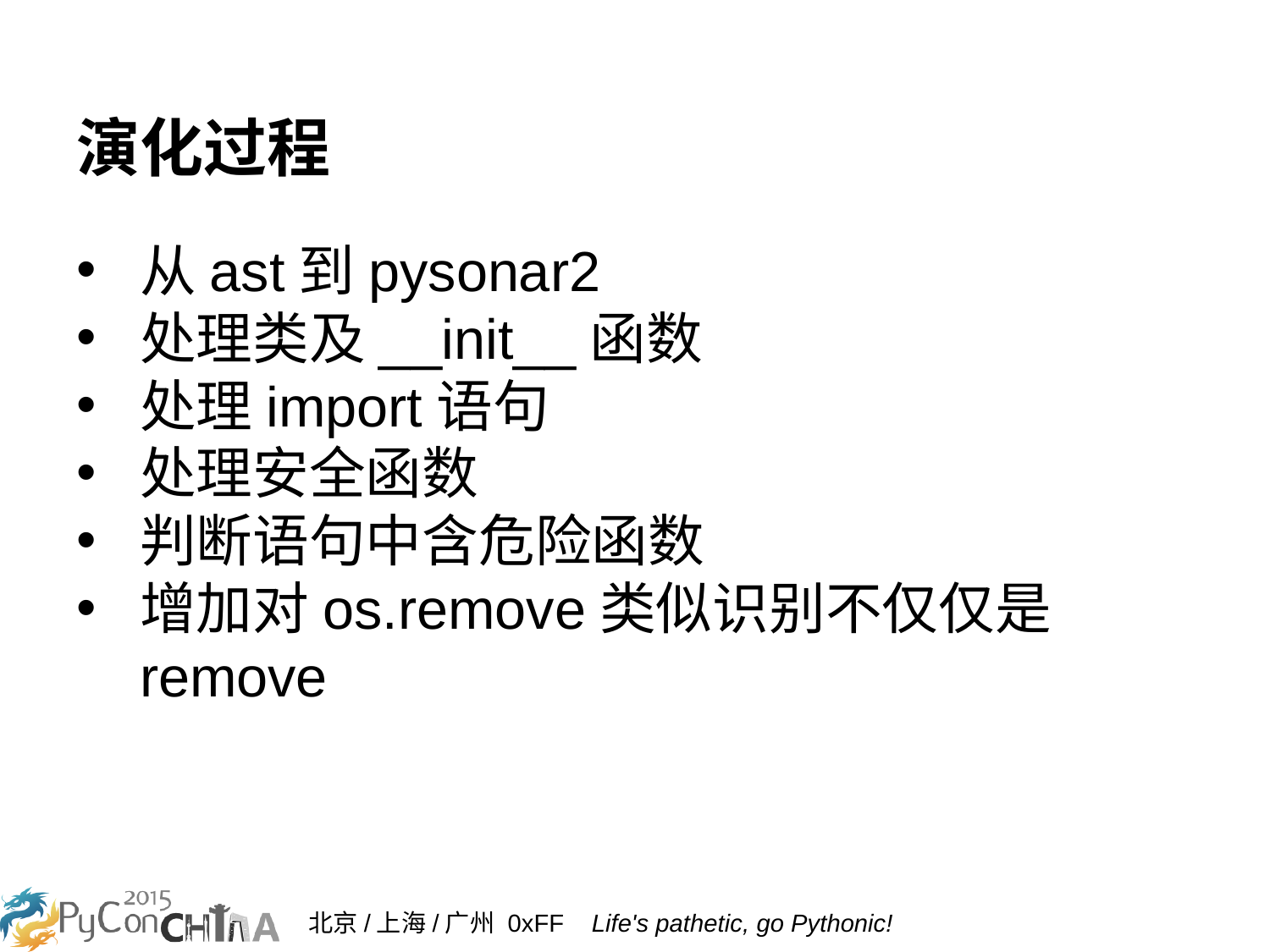

# 演化过程
从ast到pysonar2
处理类及__init__函数
处理import语句
处理安全函数
判断语句中含危险函数
增加对os.remove类似识别不仅仅是remove